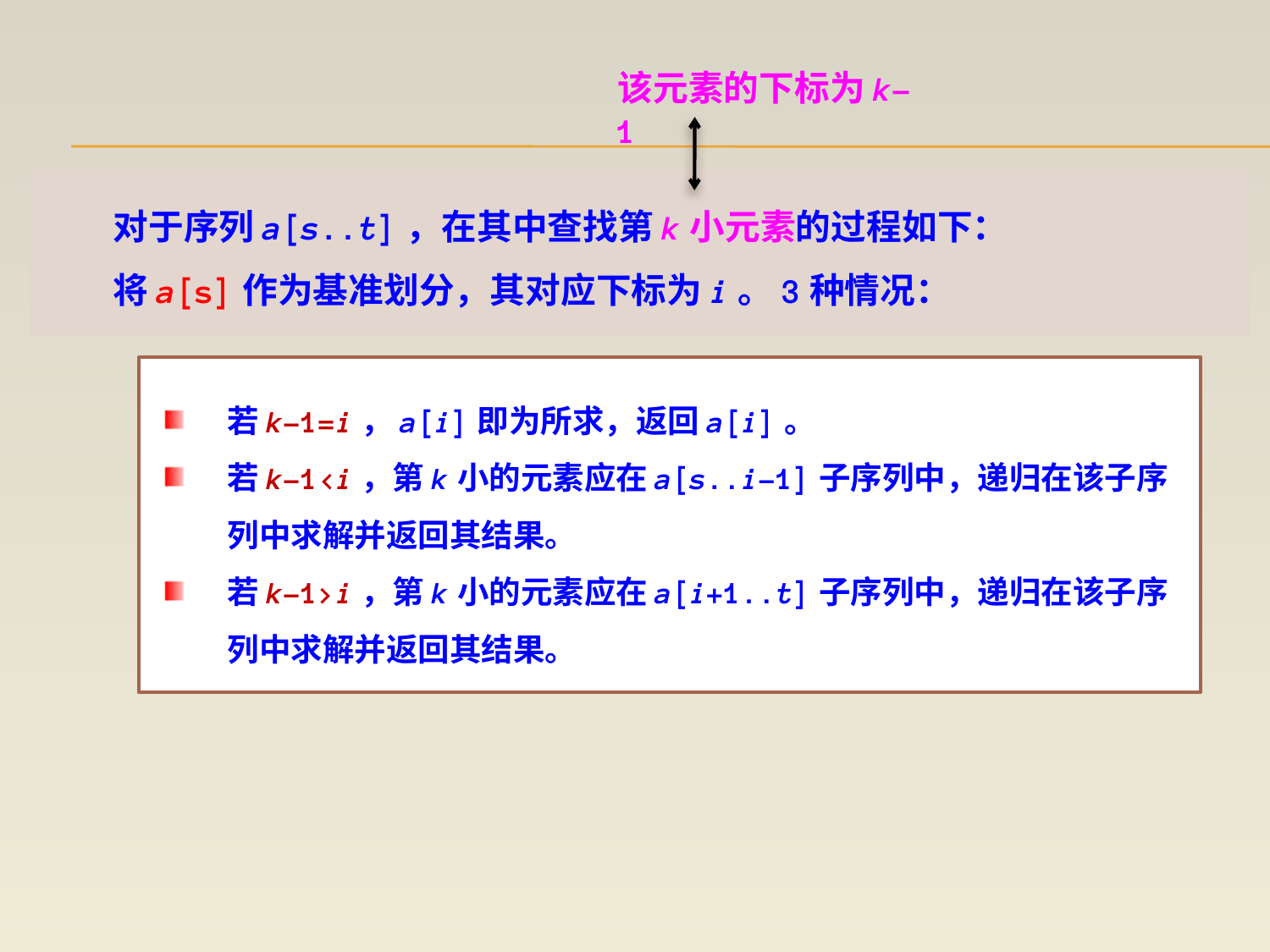

该元素的下标为k-1
　　对于序列a[s..t]，在其中查找第k小元素的过程如下：
　　将a[s]作为基准划分，其对应下标为i。3种情况：
若k-1=i，a[i]即为所求，返回a[i]。
若k-1<i，第k小的元素应在a[s..i-1]子序列中，递归在该子序列中求解并返回其结果。
若k-1>i，第k小的元素应在a[i+1..t]子序列中，递归在该子序列中求解并返回其结果。